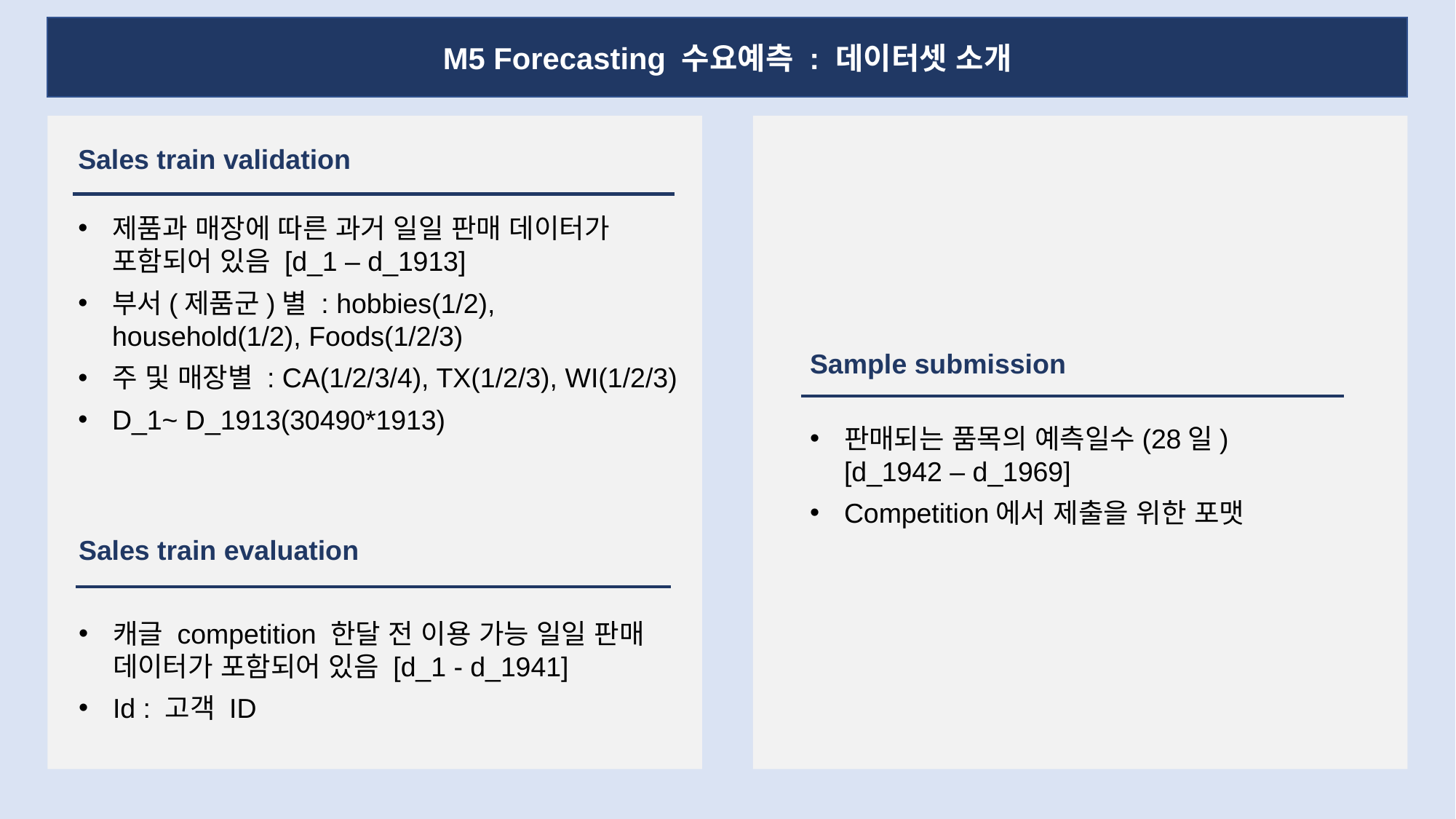

M5 Forecasting 수요예측 : 데이터셋 소개

Sales train validation

제품과 매장에 따른 과거 일일 판매 데이터가 포함되어 있음 [d_1 – d_1913]
부서(제품군)별 : hobbies(1/2), household(1/2), Foods(1/2/3)
주 및 매장별 : CA(1/2/3/4), TX(1/2/3), WI(1/2/3)
D_1~ D_1913(30490*1913)
Sample submission
판매되는 품목의 예측일수(28일)
[d_1942 – d_1969]
Competition에서 제출을 위한 포맷
Sales train evaluation

캐글 competition 한달 전 이용 가능 일일 판매 데이터가 포함되어 있음 [d_1 - d_1941]
Id : 고객 ID